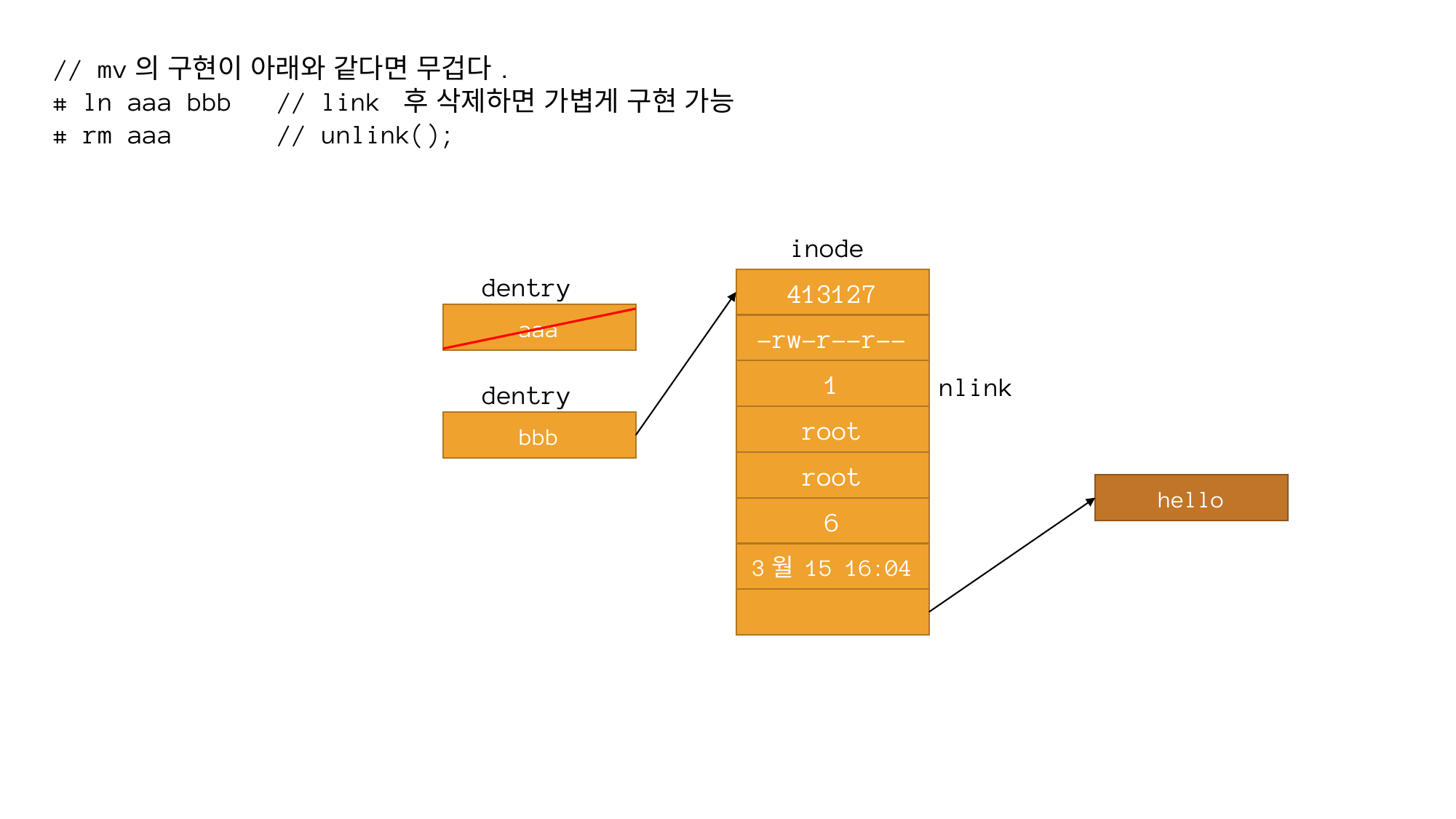

// mv의 구현이 아래와 같다면 무겁다.
# ln aaa bbb   // link 후 삭제하면 가볍게 구현 가능
# rm aaa       // unlink();
inode
dentry
413127
aaa
-rw-r--r--
1
nlink
dentry
root
bbb
root
hello
6
3월 15 16:04